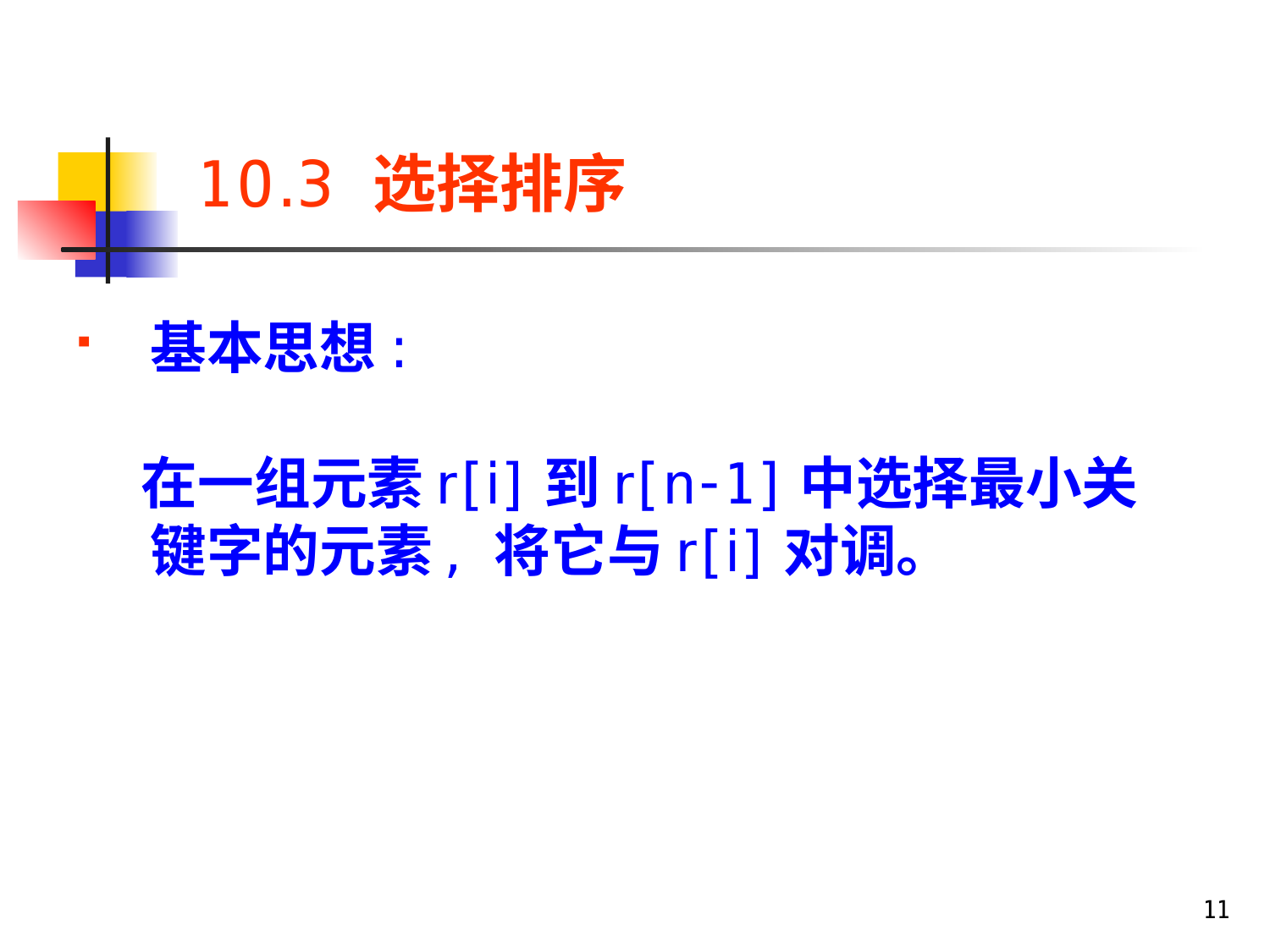

# 10.3 选择排序
基本思想:

    在一组元素r[i]到r[n-1]中选择最小关键字的元素, 将它与r[i]对调。

11